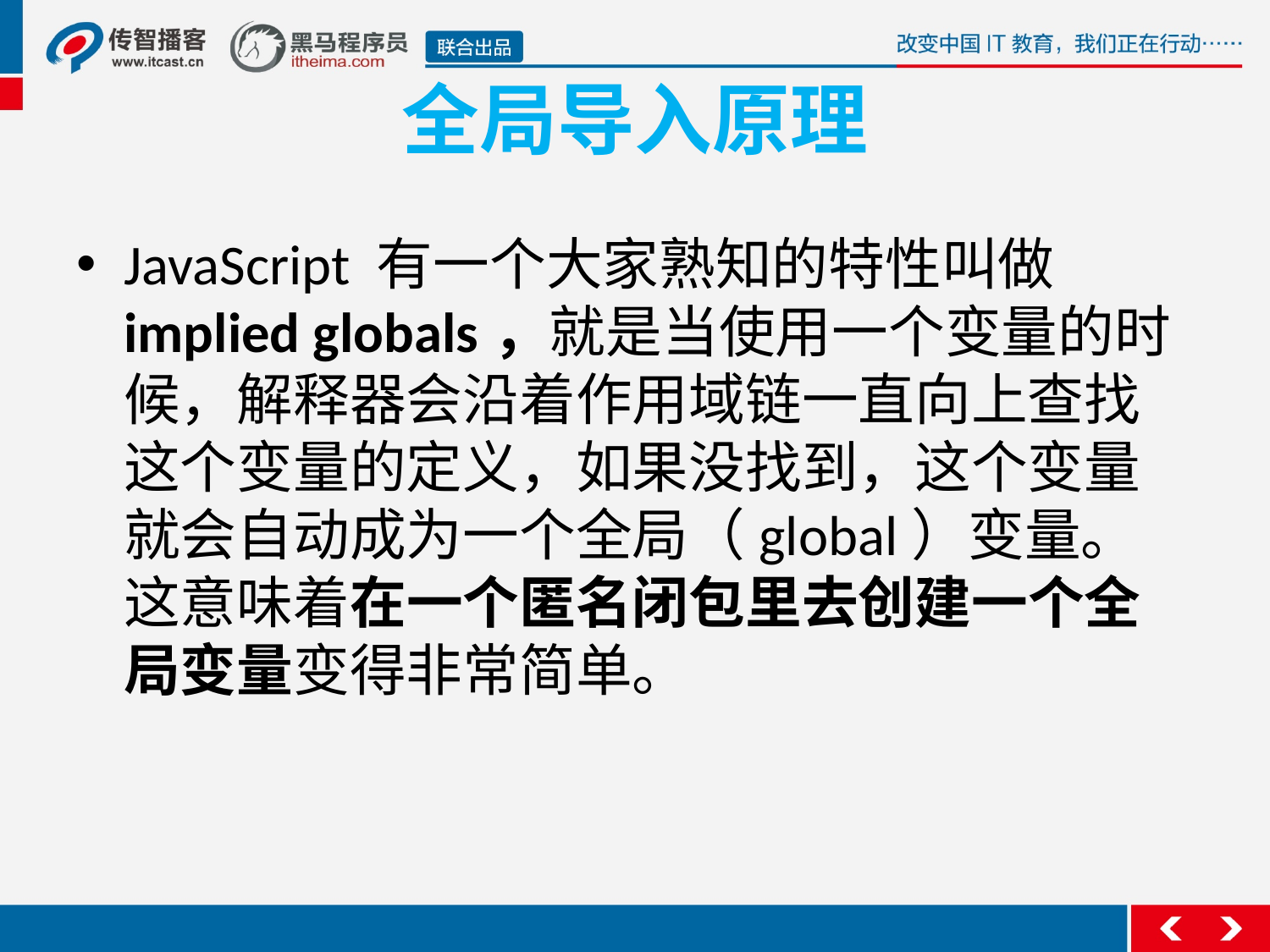

# 全局导入原理
JavaScript 有一个大家熟知的特性叫做implied globals，就是当使用一个变量的时候，解释器会沿着作用域链一直向上查找这个变量的定义，如果没找到，这个变量就会自动成为一个全局（global）变量。这意味着在一个匿名闭包里去创建一个全局变量变得非常简单。